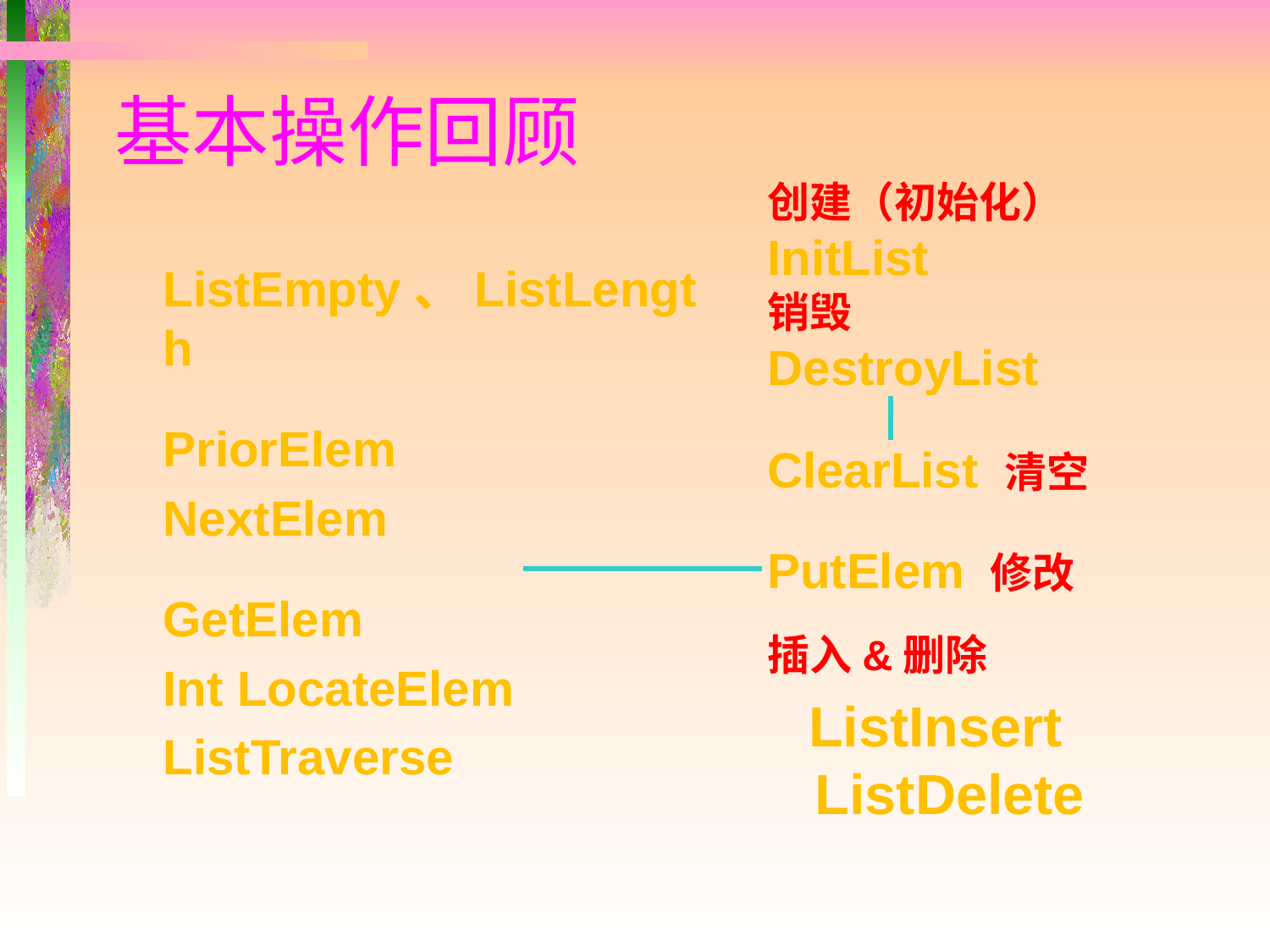

# 基本操作回顾
创建（初始化）
InitList
销毁
DestroyList
ListEmpty、ListLength
PriorElem
NextElem
GetElem
Int LocateElem
ListTraverse
ClearList 清空
PutElem 修改
插入&删除
   ListInsert   ListDelete